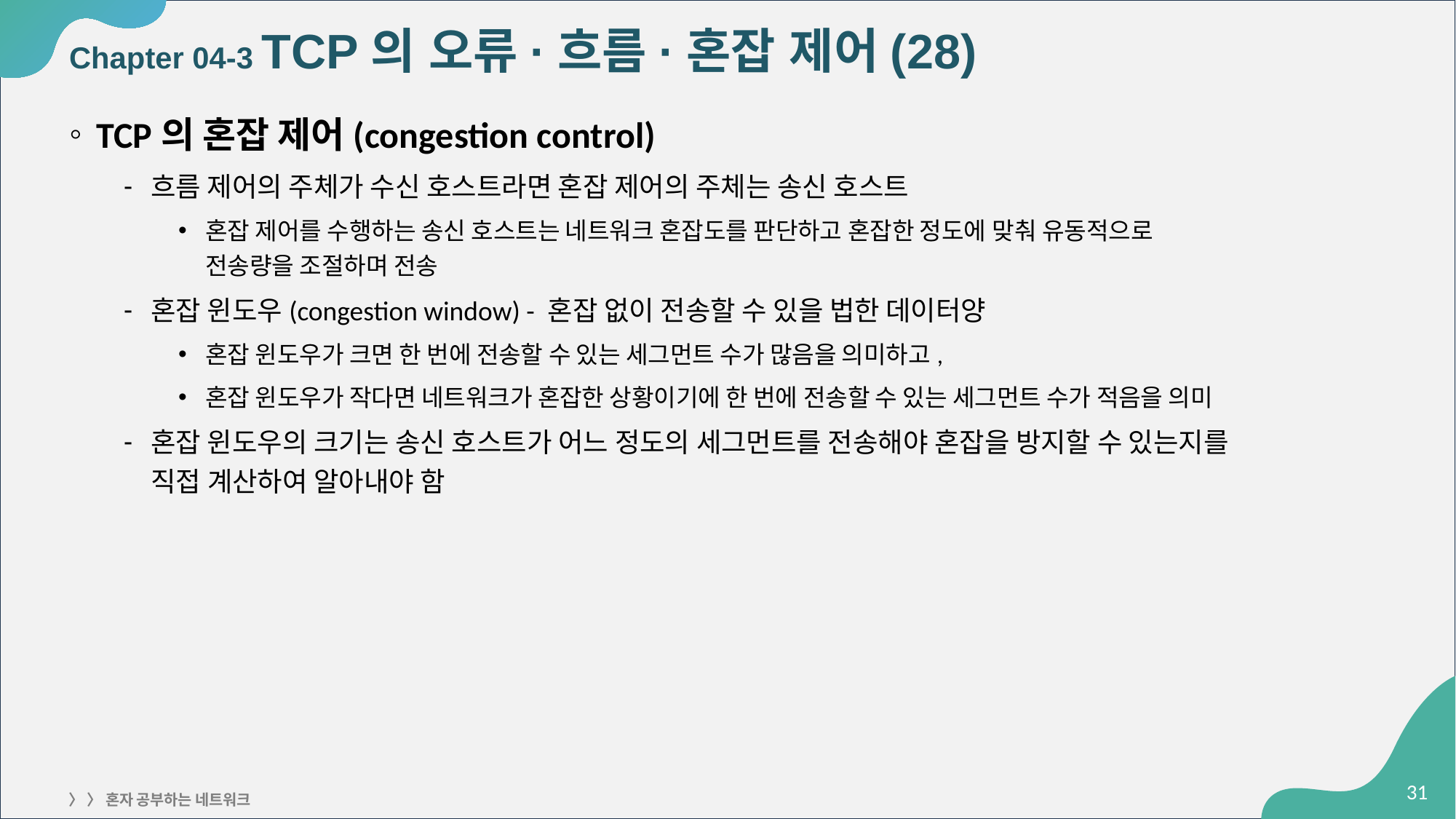

# Chapter 04-3 TCP의 오류·흐름·혼잡 제어(28)
TCP의 혼잡 제어(congestion control)
흐름 제어의 주체가 수신 호스트라면 혼잡 제어의 주체는 송신 호스트
혼잡 제어를 수행하는 송신 호스트는 네트워크 혼잡도를 판단하고 혼잡한 정도에 맞춰 유동적으로
전송량을 조절하며 전송
혼잡 윈도우(congestion window) - 혼잡 없이 전송할 수 있을 법한 데이터양
혼잡 윈도우가 크면 한 번에 전송할 수 있는 세그먼트 수가 많음을 의미하고,
혼잡 윈도우가 작다면 네트워크가 혼잡한 상황이기에 한 번에 전송할 수 있는 세그먼트 수가 적음을 의미
혼잡 윈도우의 크기는 송신 호스트가 어느 정도의 세그먼트를 전송해야 혼잡을 방지할 수 있는지를
직접 계산하여 알아내야 함

31
〉 〉 혼자 공부하는 네트워크